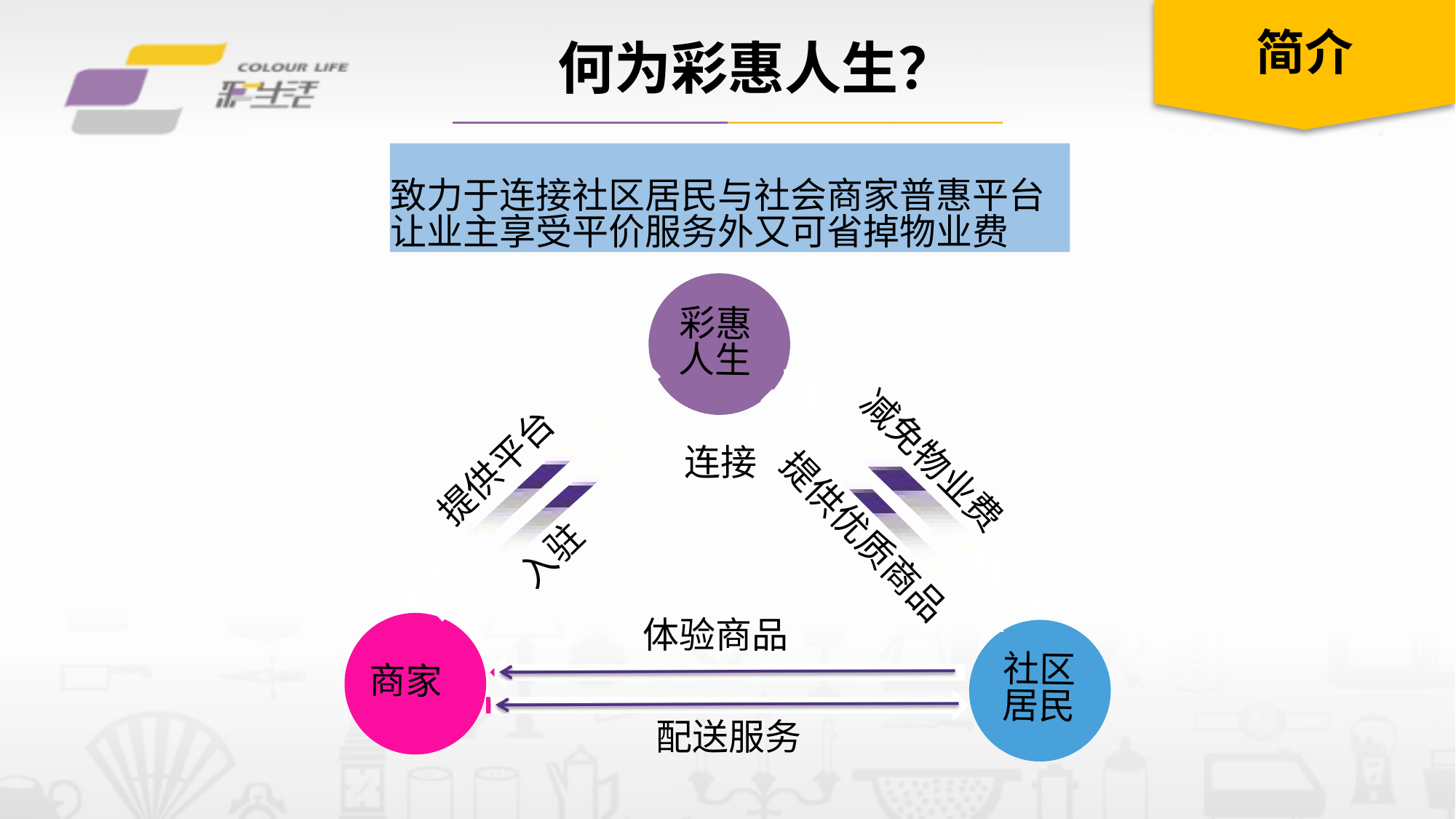

简介
# 何为彩惠人生？

致力于连接社区居民与社会商家普惠平台 让业主享受平价服务外又可省掉物业费

彩惠  人生
提供平台
连接
减免物业费

入驻
提供优质商品

体验商品

社区 居民

商家

配送服务